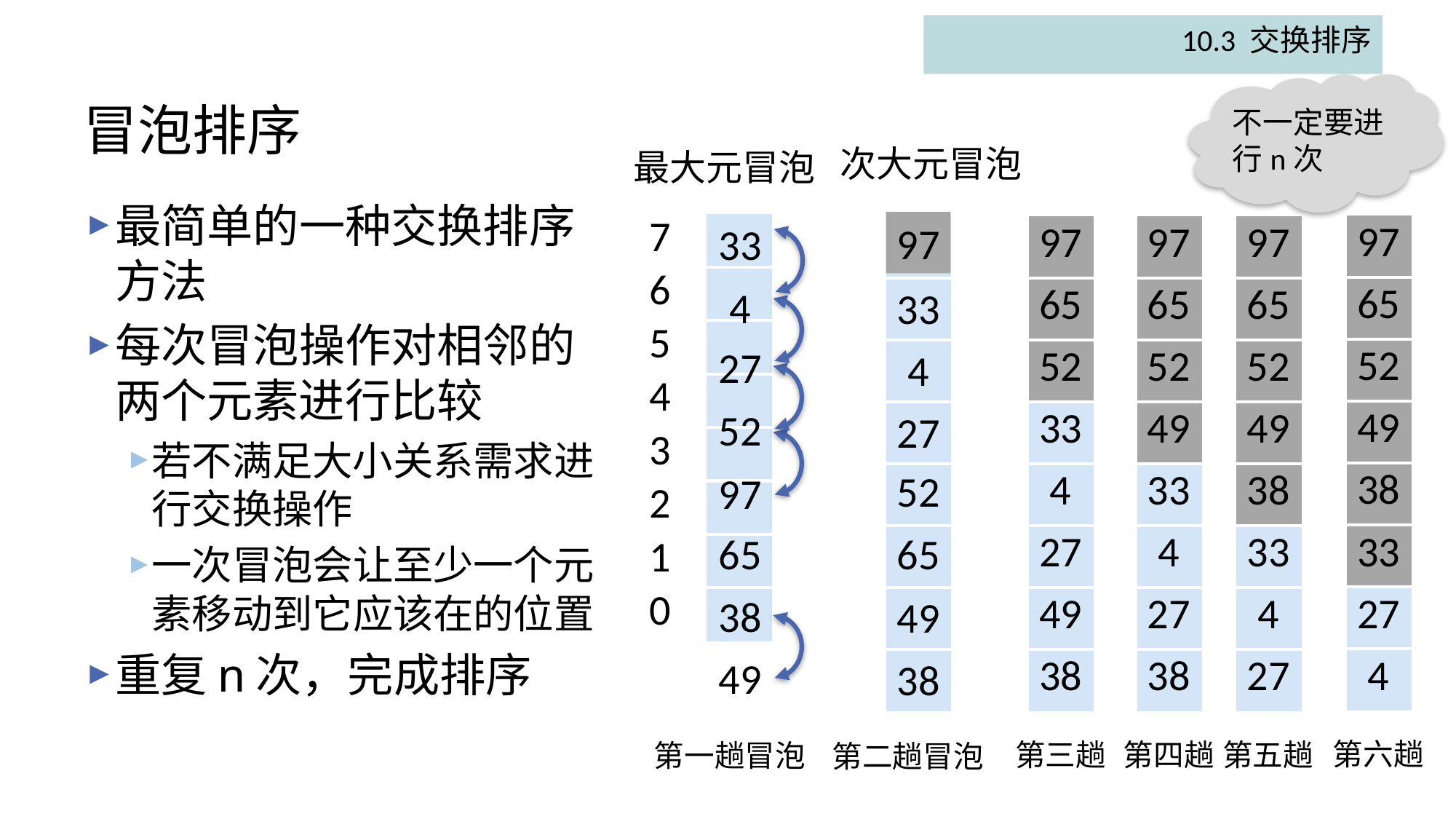

10.3 交换排序
不一定要进行n次
# 冒泡排序
次大元冒泡
最大元冒泡
最简单的一种交换排序方法
每次冒泡操作对相邻的两个元素进行比较
若不满足大小关系需求进行交换操作
一次冒泡会让至少一个元素移动到它应该在的位置
重复n次，完成排序
97
33
| 7 |  |
| --- | --- |
| 6 |  |
| 5 |  |
| 4 |  |
| 3 |  |
| 2 |  |
| 1 |  |
| 0 |  |
| 97 |
| --- |
| 65 |
| 52 |
| 49 |
| 38 |
| 33 |
| 27 |
| 4 |
|  |
| --- |
|  |
|  |
|  |
|  |
|  |
|  |
|  |
| 97 |
| --- |
| 65 |
| 52 |
| 33 |
| 4 |
| 27 |
| 49 |
| 38 |
| 97 |
| --- |
| 65 |
| 52 |
| 49 |
| 33 |
| 4 |
| 27 |
| 38 |
| 97 |
| --- |
| 65 |
| 52 |
| 49 |
| 38 |
| 33 |
| 4 |
| 27 |

4
33

27
4

52
27

52
97
65
65
38
49

49
38
第六趟
第三趟
第四趟
第五趟
第一趟冒泡
第二趟冒泡